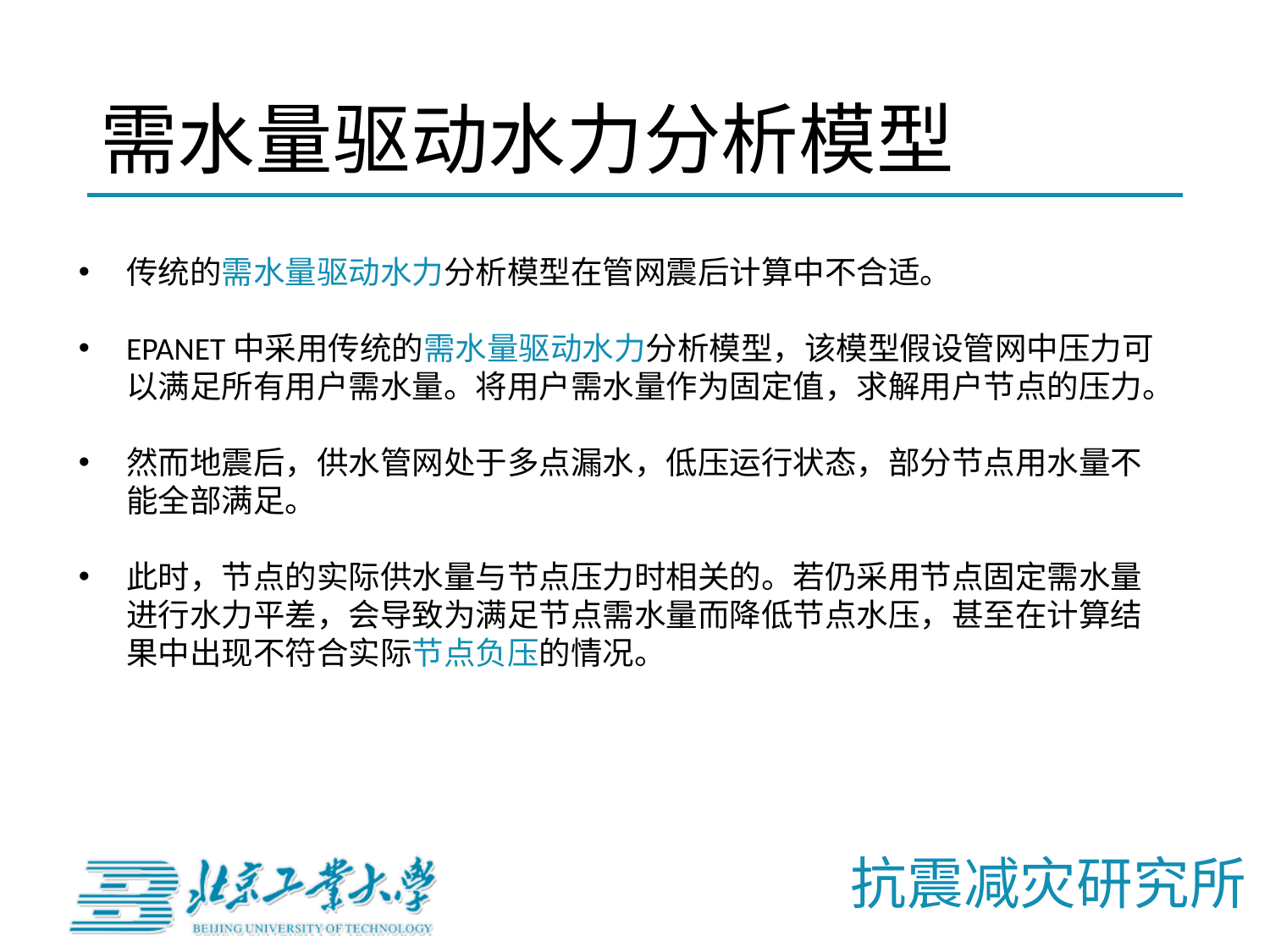

# 需水量驱动水力分析模型
传统的需水量驱动水力分析模型在管网震后计算中不合适。

EPANET中采用传统的需水量驱动水力分析模型，该模型假设管网中压力可以满足所有用户需水量。将用户需水量作为固定值，求解用户节点的压力。

然而地震后，供水管网处于多点漏水，低压运行状态，部分节点用水量不能全部满足。

此时，节点的实际供水量与节点压力时相关的。若仍采用节点固定需水量进行水力平差，会导致为满足节点需水量而降低节点水压，甚至在计算结果中出现不符合实际节点负压的情况。